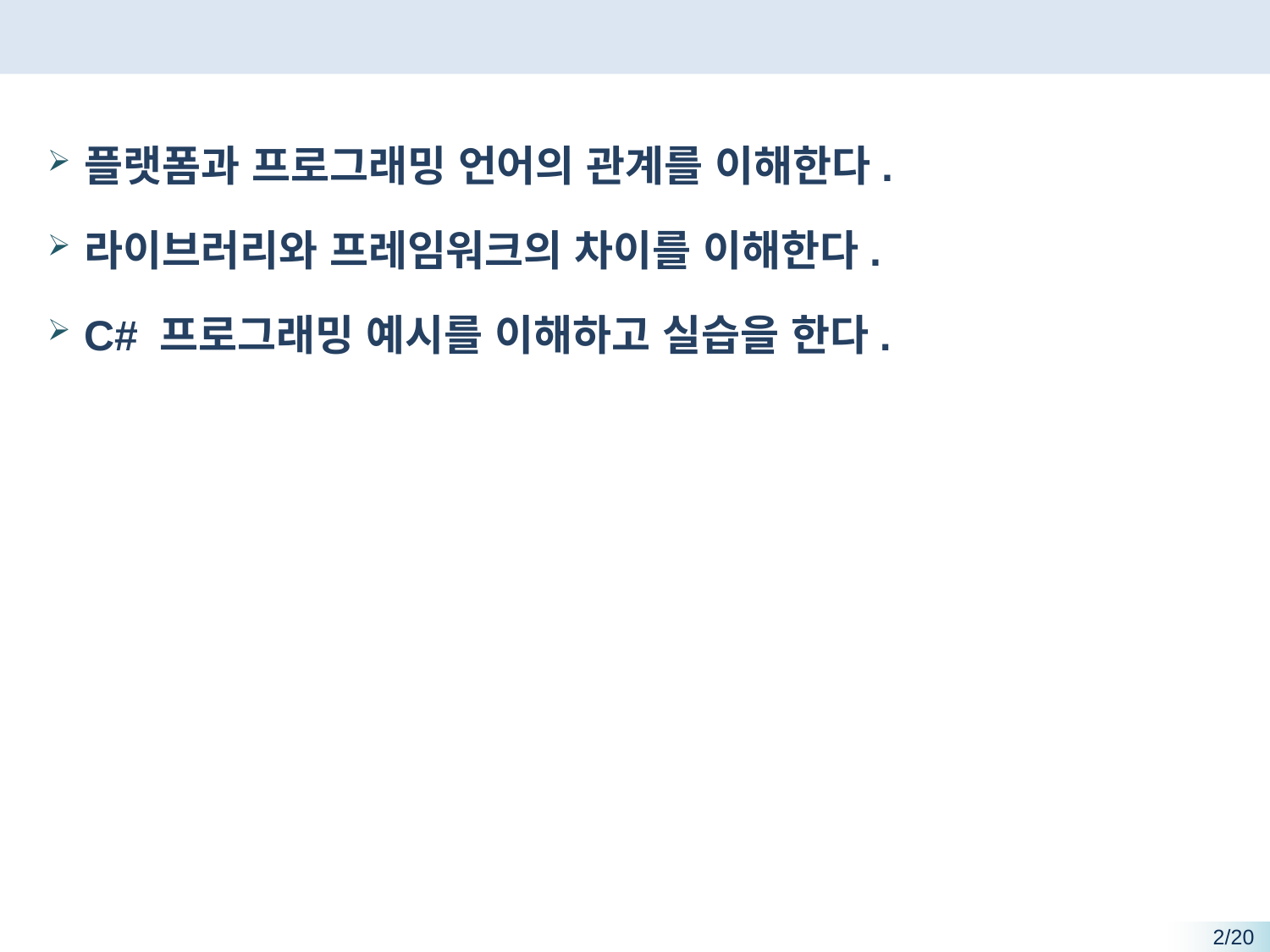

#
플랫폼과 프로그래밍 언어의 관계를 이해한다.
라이브러리와 프레임워크의 차이를 이해한다.
C# 프로그래밍 예시를 이해하고 실습을 한다.